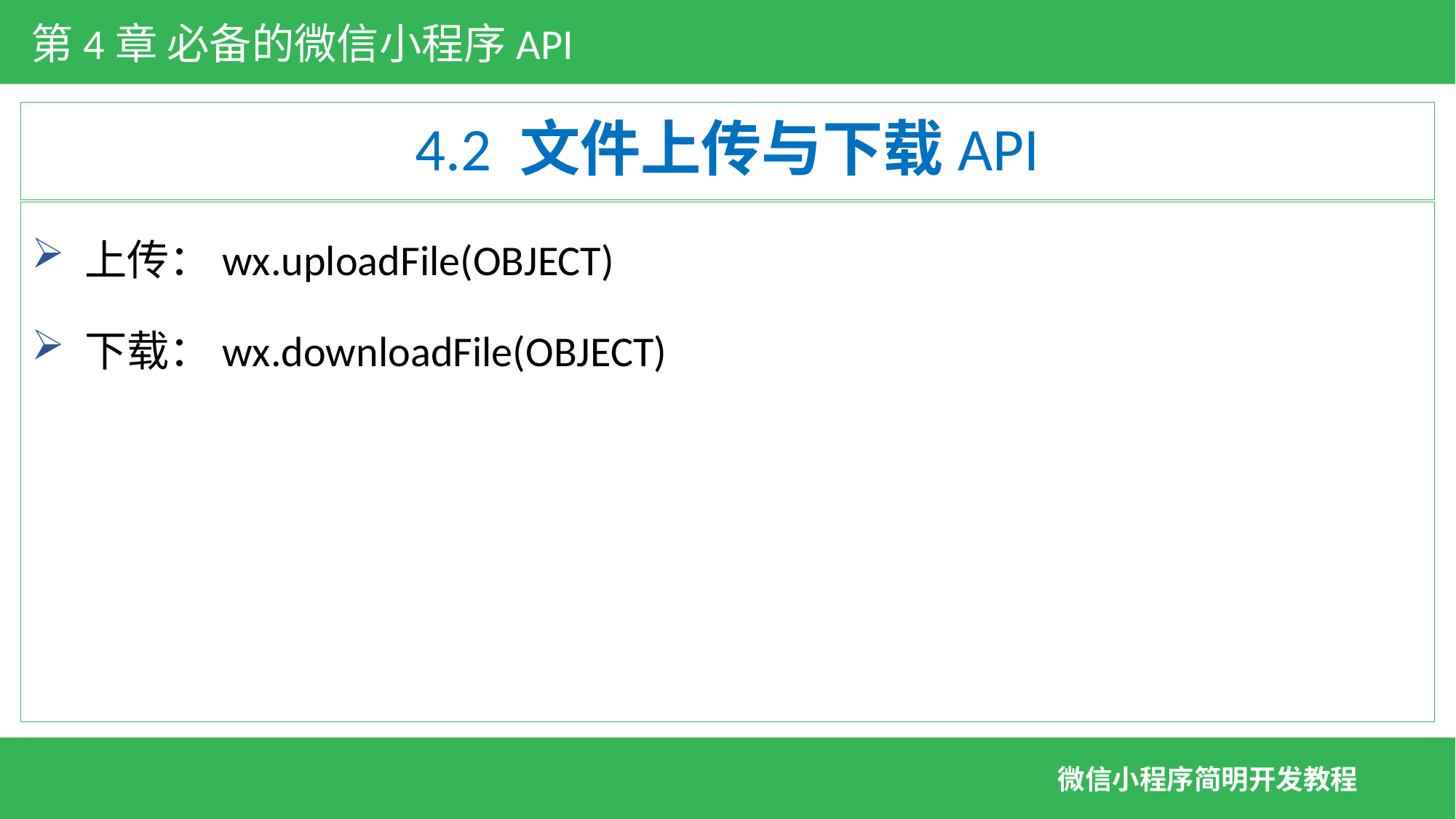

第4章 必备的微信小程序API

# 4.2 文件上传与下载API
 上传：wx.uploadFile(OBJECT)
 下载：wx.downloadFile(OBJECT)

微信小程序简明开发教程